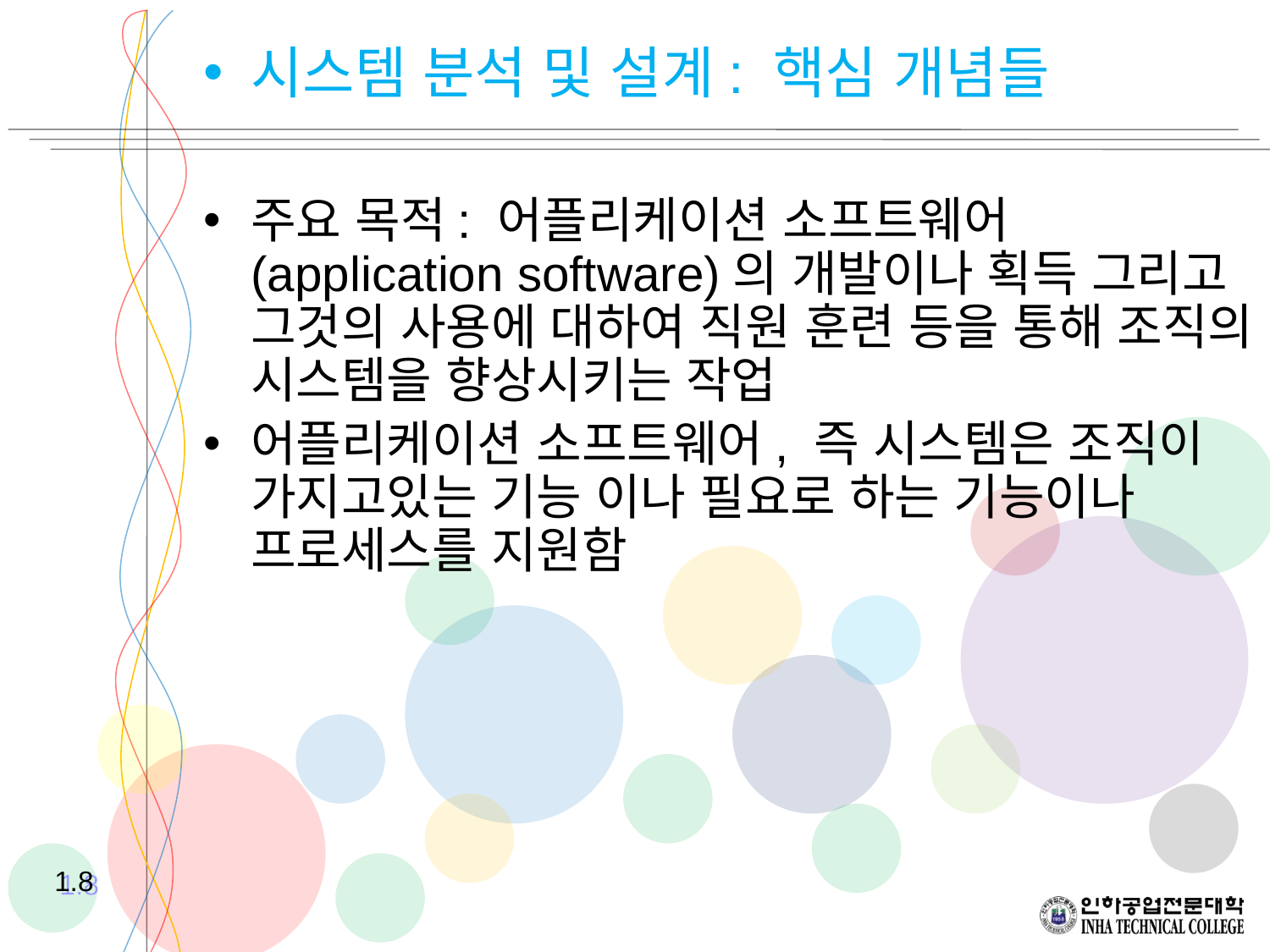

주요 목적: 어플리케이션 소프트웨어(application software)의 개발이나 획득 그리고 그것의 사용에 대하여 직원 훈련 등을 통해 조직의 시스템을 향상시키는 작업
어플리케이션 소프트웨어, 즉 시스템은 조직이 가지고있는 기능 이나 필요로 하는 기능이나 프로세스를 지원함
시스템 분석 및 설계: 핵심 개념들
1.8